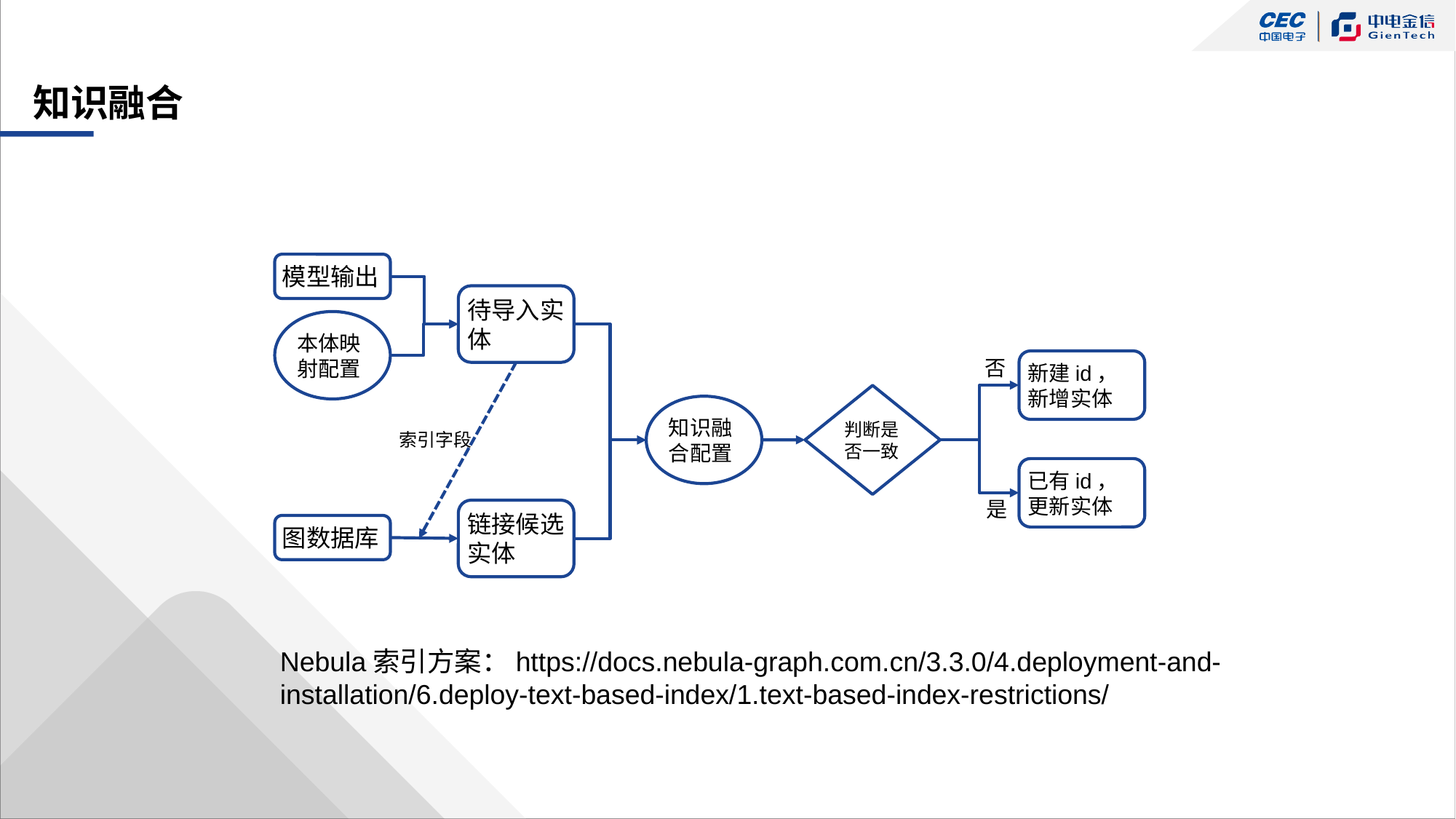

# 知识融合

模型输出
待导入实体
本体映射配置
否
新建id，新增实体
判断是否一致
知识融合配置
索引字段
已有id，更新实体
是
链接候选实体
图数据库
Nebula索引方案：https://docs.nebula-graph.com.cn/3.3.0/4.deployment-and-installation/6.deploy-text-based-index/1.text-based-index-restrictions/